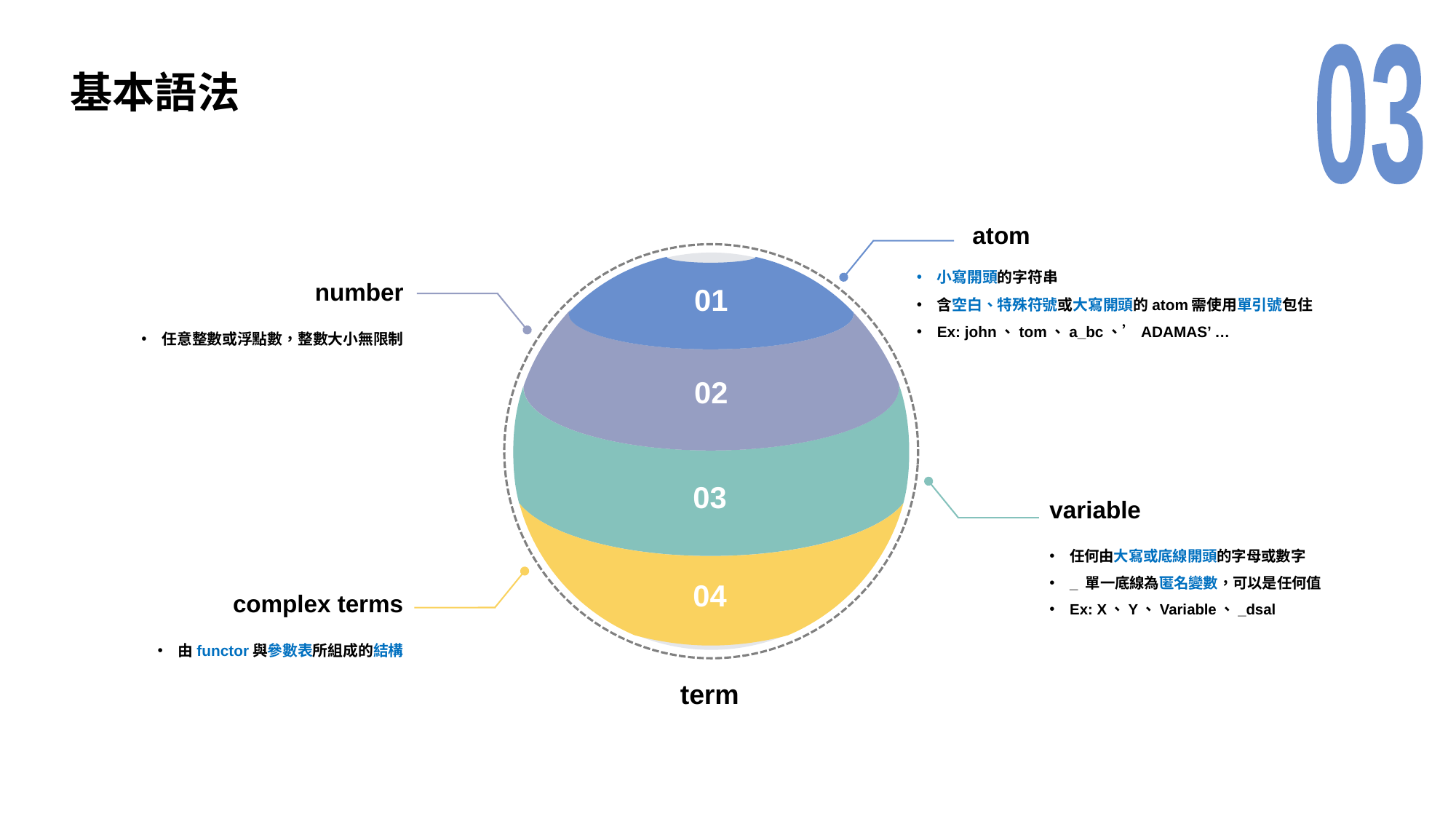

# 基本語法
03
atom

01

02

03

04
小寫開頭的字符串
含空白、特殊符號或大寫開頭的atom需使用單引號包住
Ex: john、tom、a_bc、’ADAMAS’ …
number
任意整數或浮點數，整數大小無限制
variable
任何由大寫或底線開頭的字母或數字
_ 單一底線為匿名變數，可以是任何值
Ex: X、Y、Variable、_dsal
complex terms
由functor與參數表所組成的結構
term